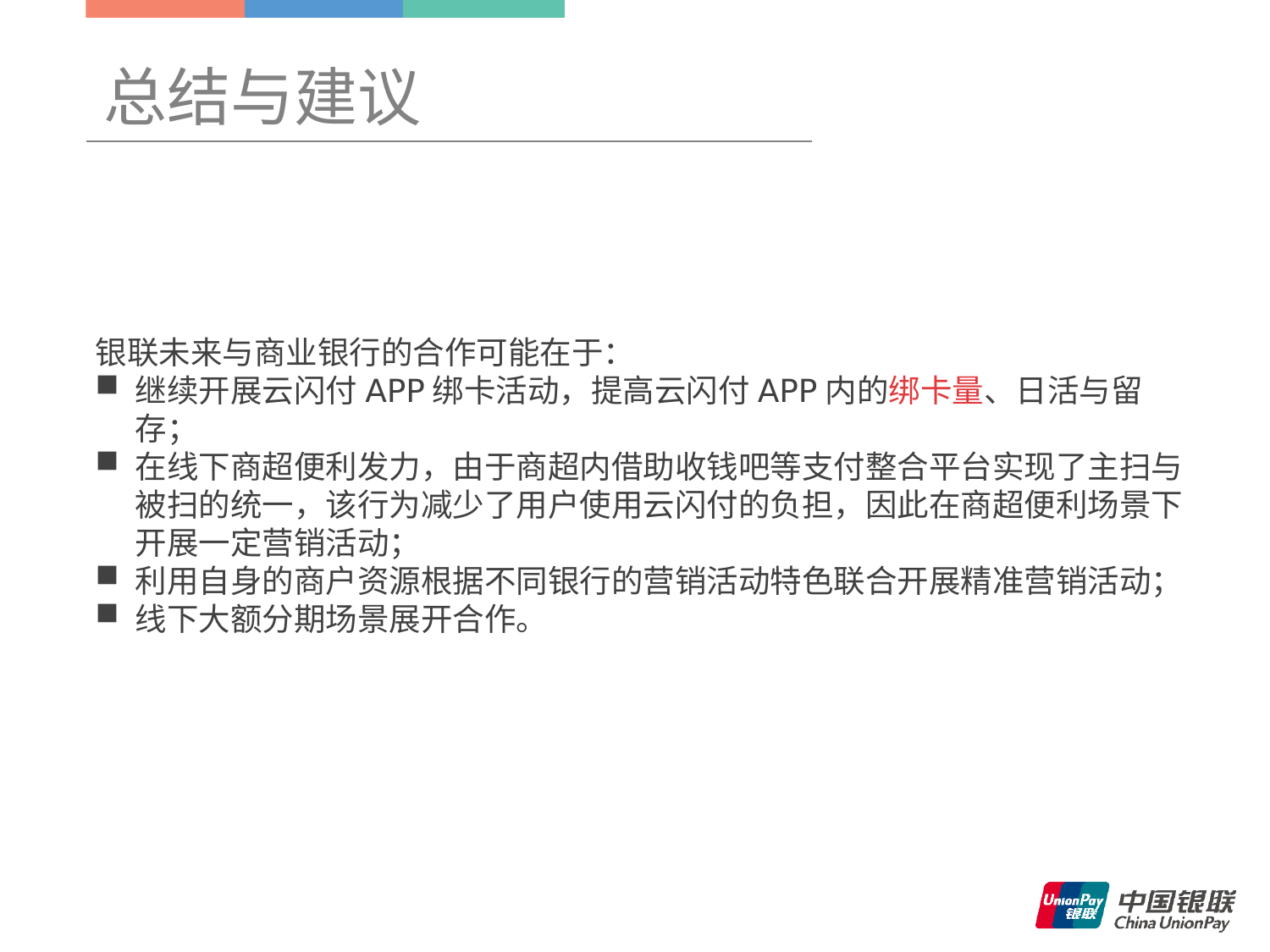

总结与建议
银联未来与商业银行的合作可能在于：
继续开展云闪付APP绑卡活动，提高云闪付APP内的绑卡量、日活与留存；
在线下商超便利发力，由于商超内借助收钱吧等支付整合平台实现了主扫与被扫的统一，该行为减少了用户使用云闪付的负担，因此在商超便利场景下开展一定营销活动；
利用自身的商户资源根据不同银行的营销活动特色联合开展精准营销活动；
线下大额分期场景展开合作。